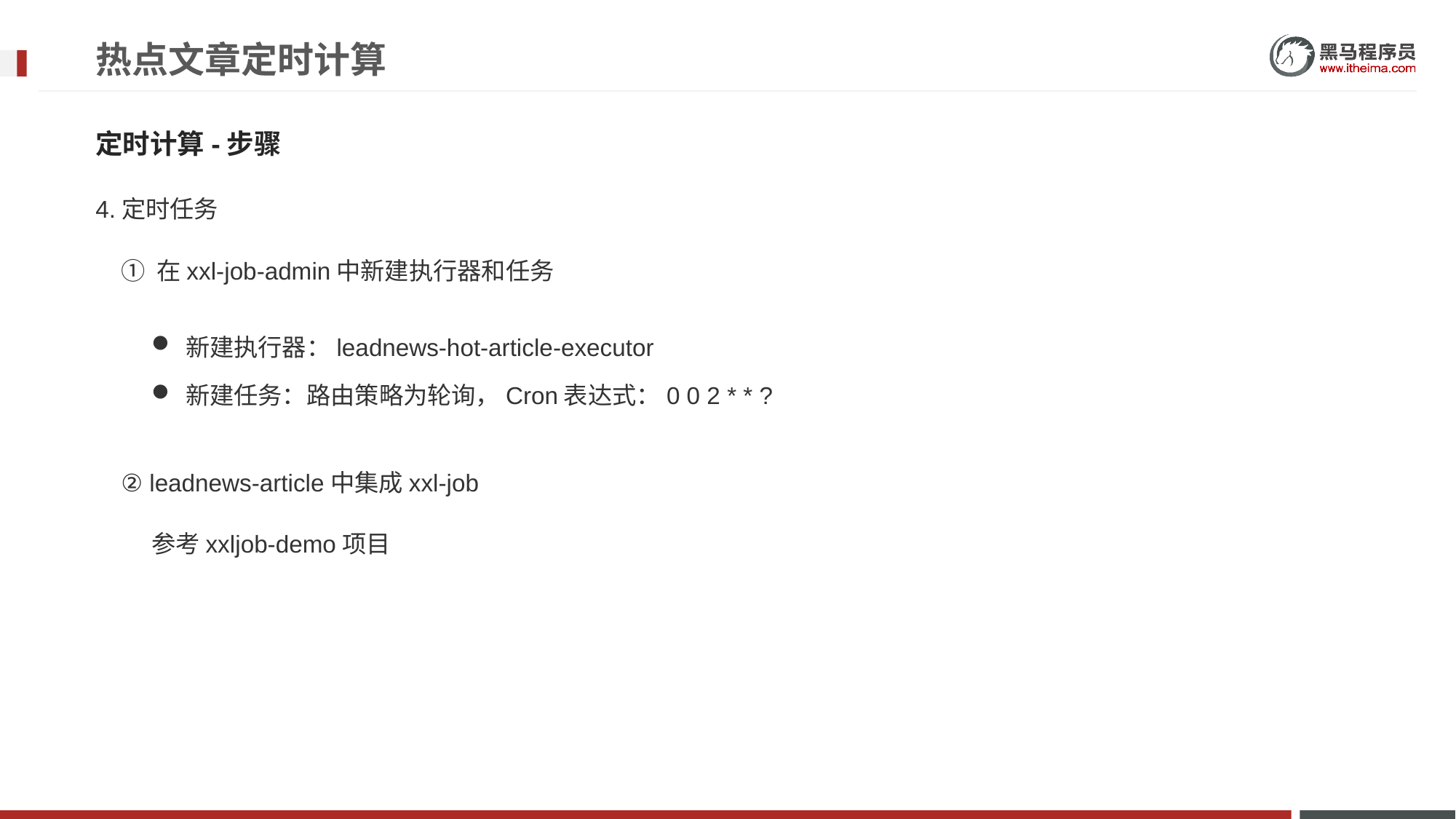

# 热点文章定时计算
定时计算-步骤
4.定时任务
① 在xxl-job-admin中新建执行器和任务
新建执行器：leadnews-hot-article-executor
新建任务：路由策略为轮询，Cron表达式：0 0 2 * * ?
② leadnews-article中集成xxl-job
参考xxljob-demo项目